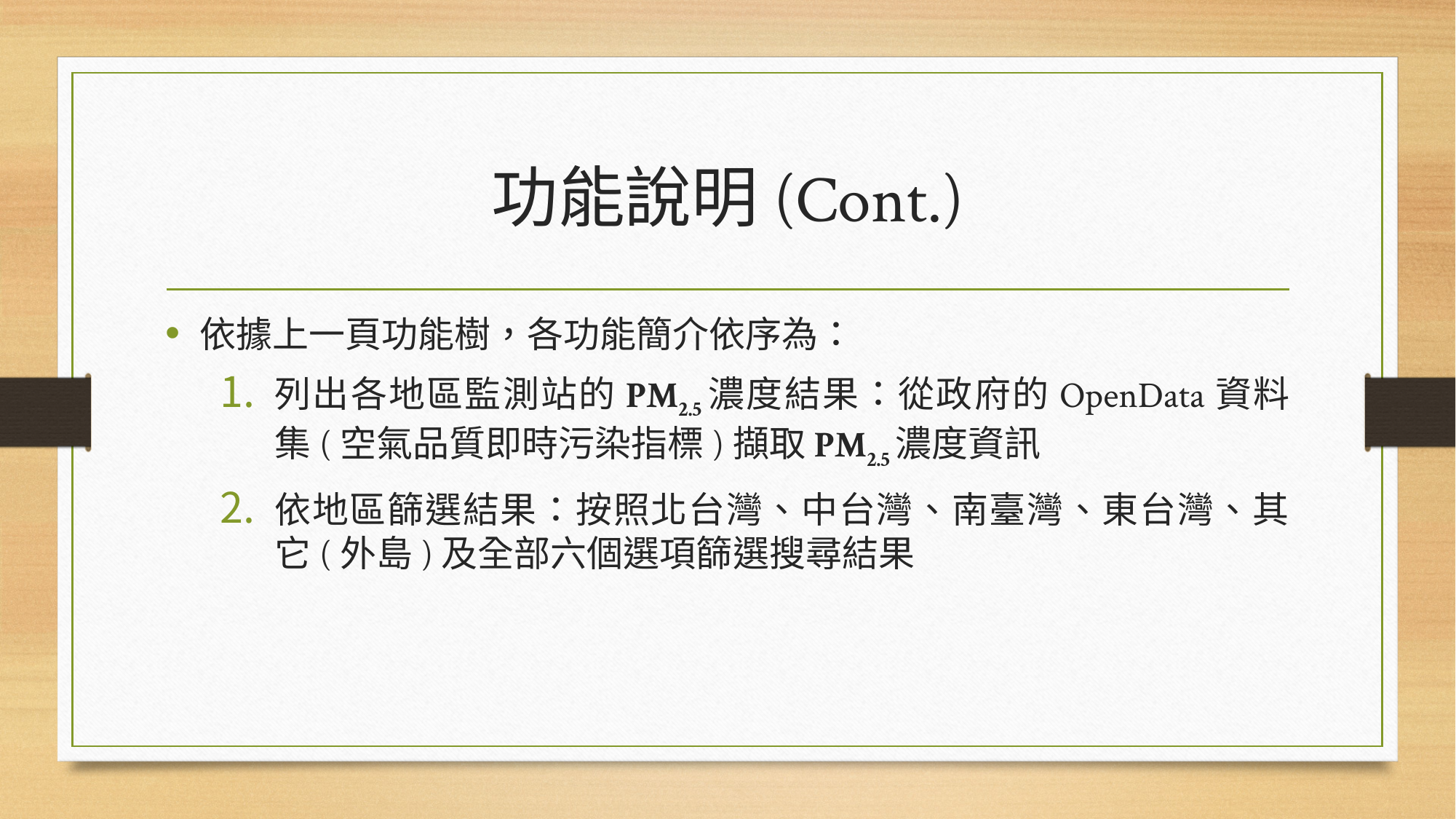

# 功能說明(Cont.)
依據上一頁功能樹，各功能簡介依序為：
列出各地區監測站的PM2.5濃度結果：從政府的OpenData資料集(空氣品質即時污染指標)擷取PM2.5濃度資訊
依地區篩選結果：按照北台灣、中台灣、南臺灣、東台灣、其它(外島)及全部六個選項篩選搜尋結果